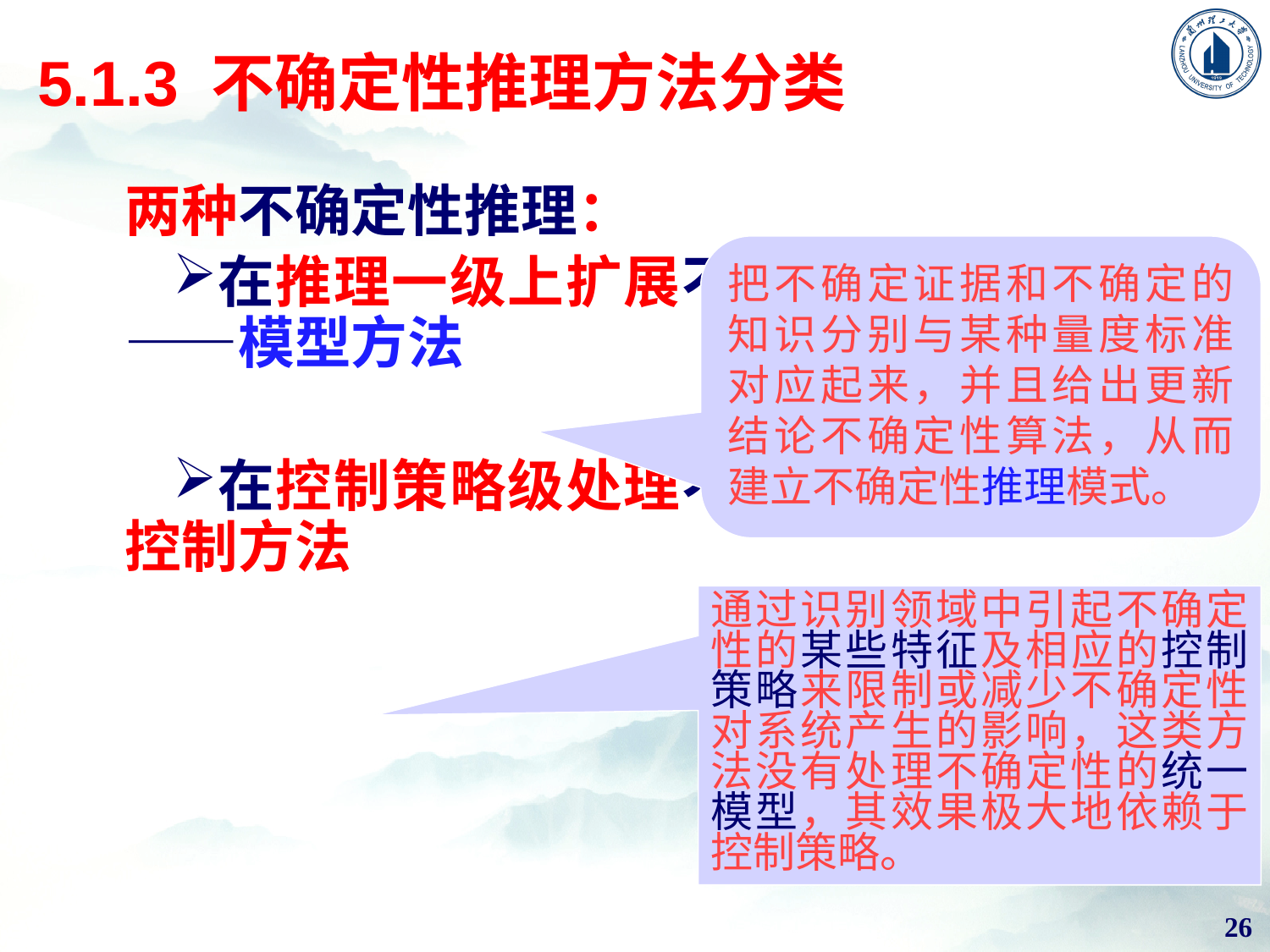

# 5.1.3 不确定性推理方法分类
两种不确定性推理：
在推理一级上扩展不确定性推理的方法——模型方法

在控制策略级处理不确定性的方法——控制方法
把不确定证据和不确定的知识分别与某种量度标准对应起来，并且给出更新结论不确定性算法，从而建立不确定性推理模式。
通过识别领域中引起不确定性的某些特征及相应的控制策略来限制或减少不确定性对系统产生的影响，这类方法没有处理不确定性的统一模型，其效果极大地依赖于控制策略。
26